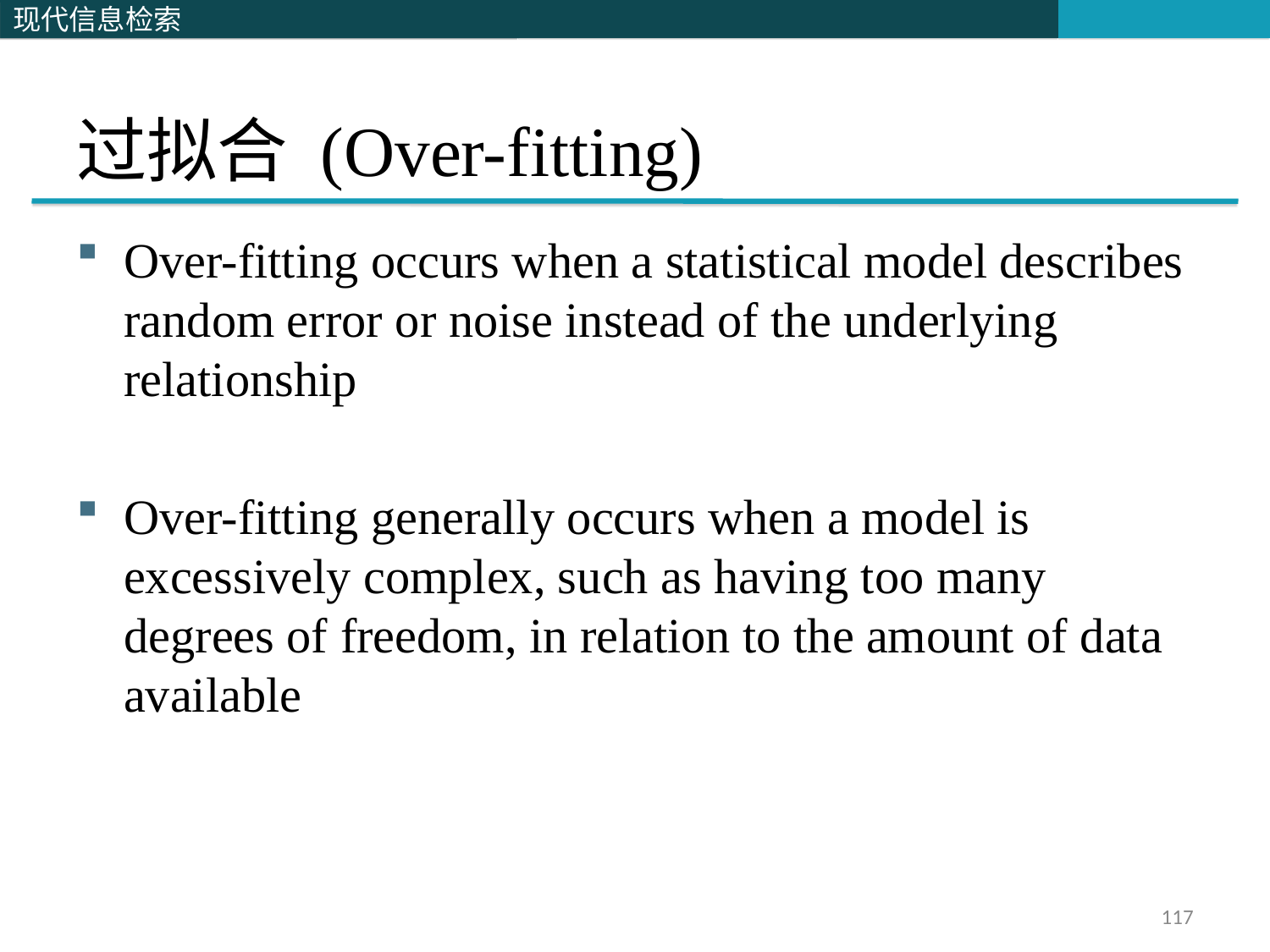

# 过拟合 (Over-fitting)
Over-fitting occurs when a statistical model describes random error or noise instead of the underlying relationship

Over-fitting generally occurs when a model is excessively complex, such as having too many degrees of freedom, in relation to the amount of data available

117